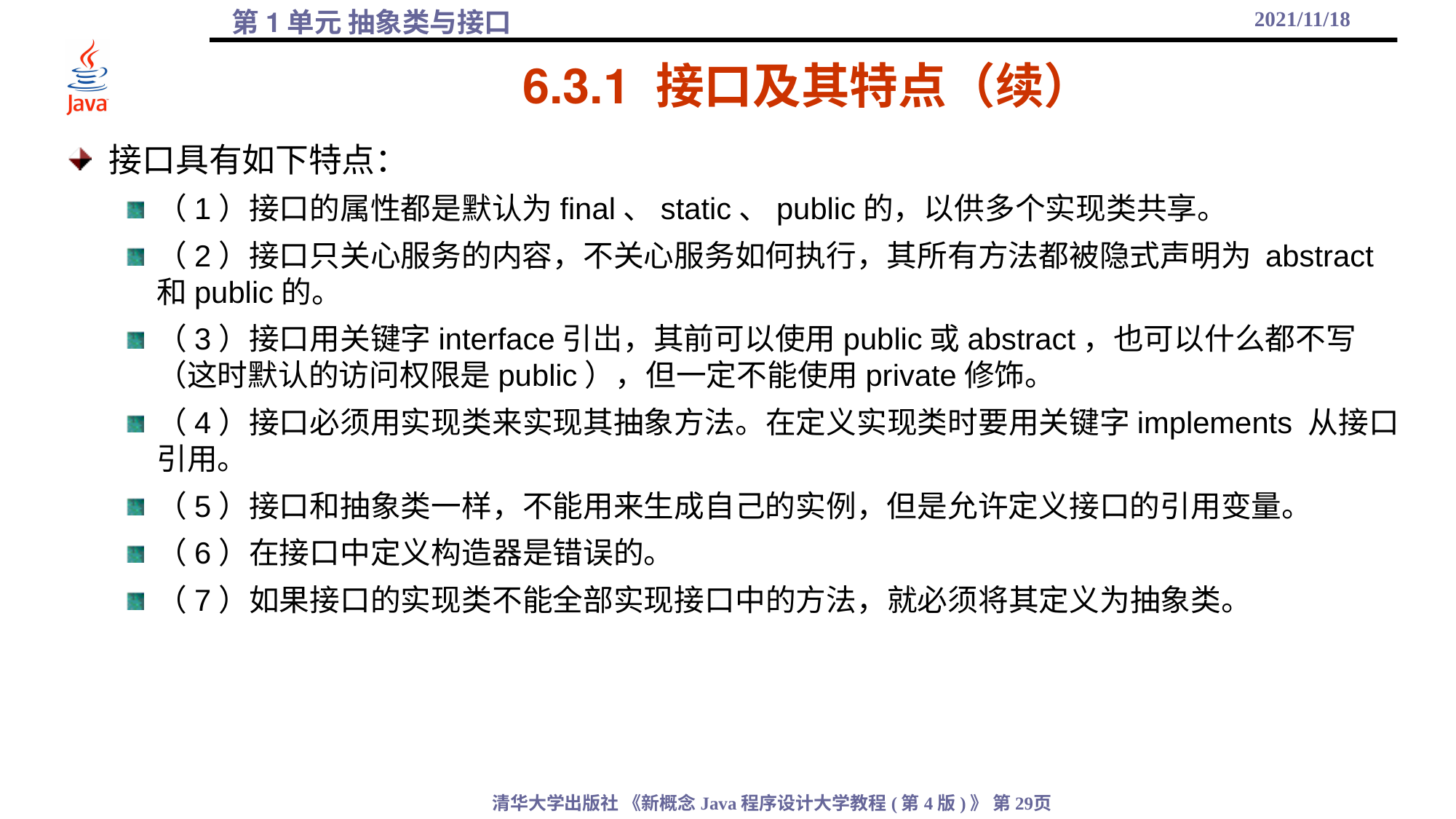

2021/11/18
# 6.3.1 接口及其特点（续）
接口具有如下特点：
（1）接口的属性都是默认为final、static、public的，以供多个实现类共享。
（2）接口只关心服务的内容，不关心服务如何执行，其所有方法都被隐式声明为 abstract和public的。
（3）接口用关键字interface引岀，其前可以使用public或abstract，也可以什么都不写（这时默认的访问权限是public），但一定不能使用private修饰。
（4）接口必须用实现类来实现其抽象方法。在定义实现类时要用关键字implements 从接口引用。
（5）接口和抽象类一样，不能用来生成自己的实例，但是允许定义接口的引用变量。
（6）在接口中定义构造器是错误的。
（7）如果接口的实现类不能全部实现接口中的方法，就必须将其定义为抽象类。